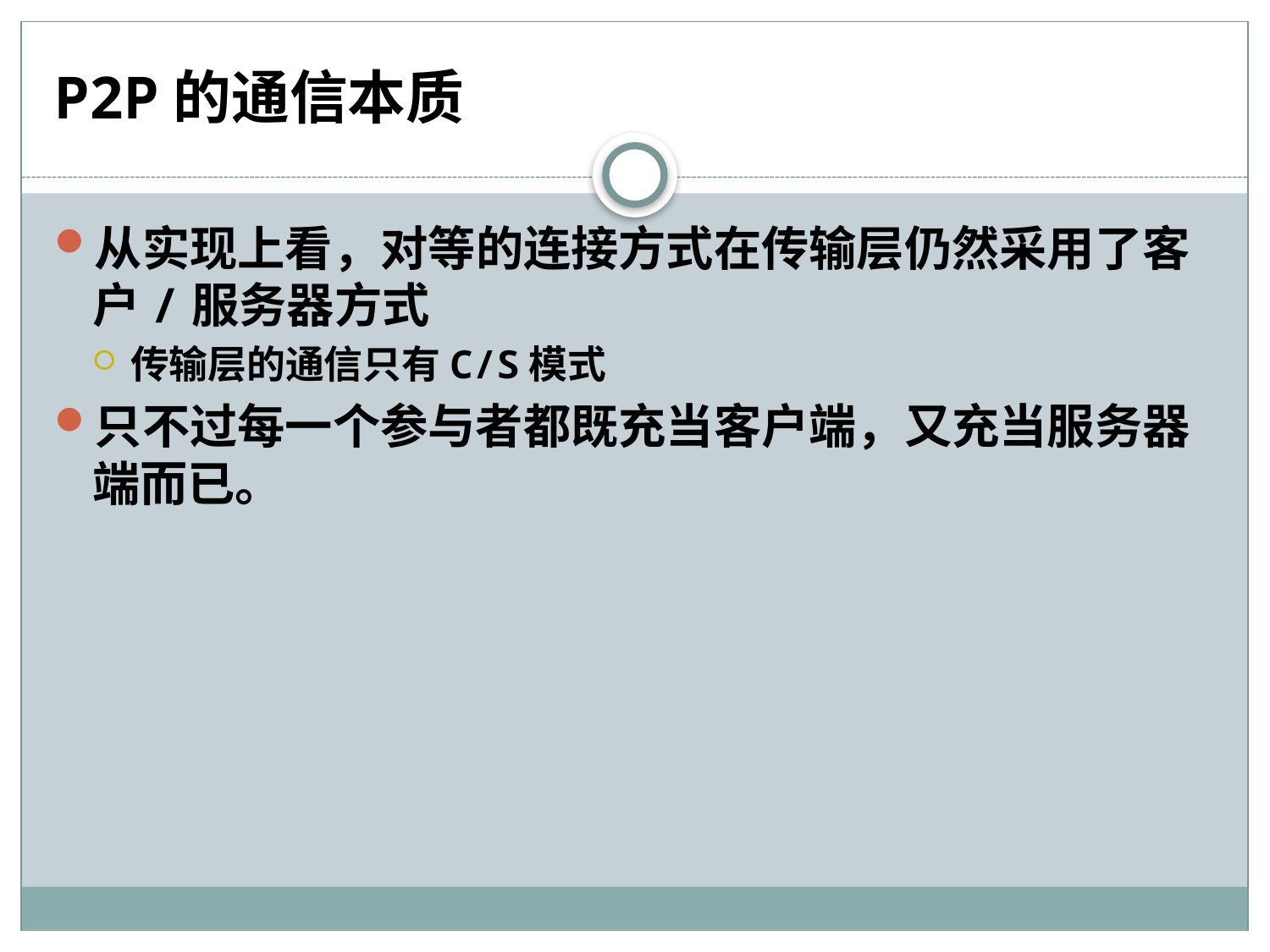

# P2P的通信本质
从实现上看，对等的连接方式在传输层仍然采用了客户/服务器方式
传输层的通信只有C/S模式
只不过每一个参与者都既充当客户端，又充当服务器端而已。